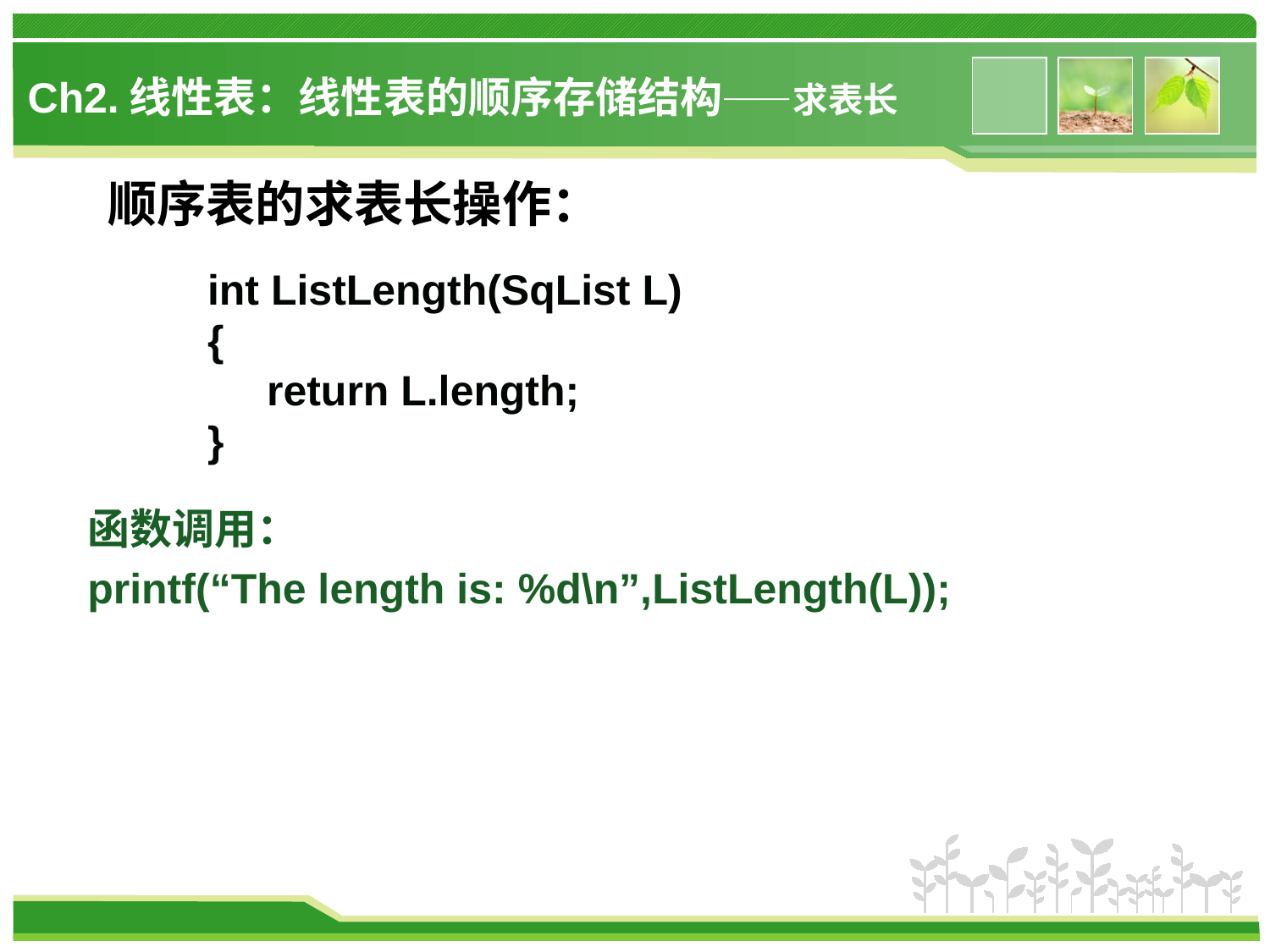

# Ch2.线性表：线性表的顺序存储结构——求表长
顺序表的求表长操作：
int ListLength(SqList L)
{
     return L.length;
}

函数调用：
printf(“The length is: %d\n”,ListLength(L));
19